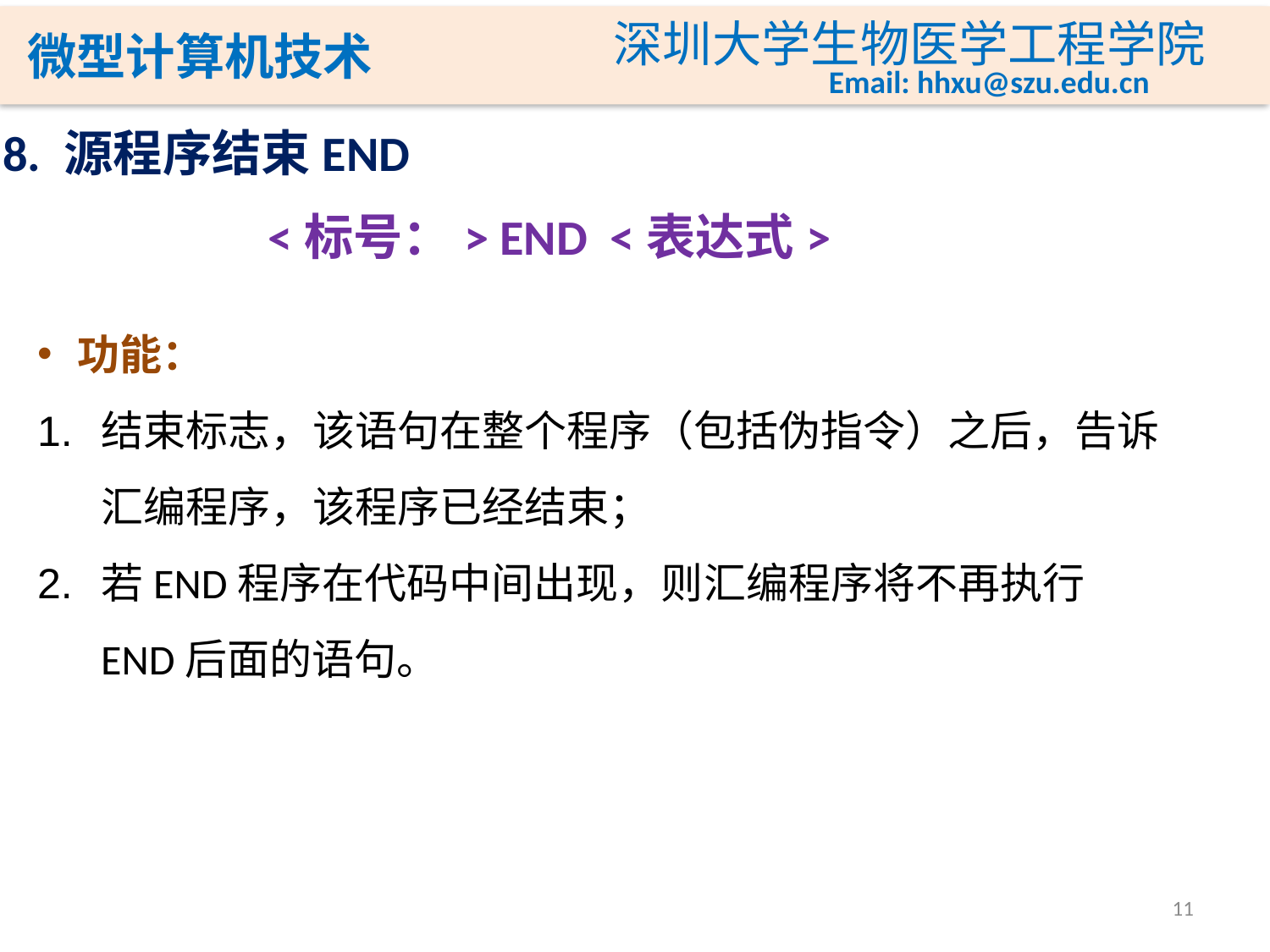

8. 源程序结束END
<标号：> END  <表达式>
功能：
结束标志，该语句在整个程序（包括伪指令）之后，告诉汇编程序，该程序已经结束；
若END程序在代码中间出现，则汇编程序将不再执行END后面的语句。
11